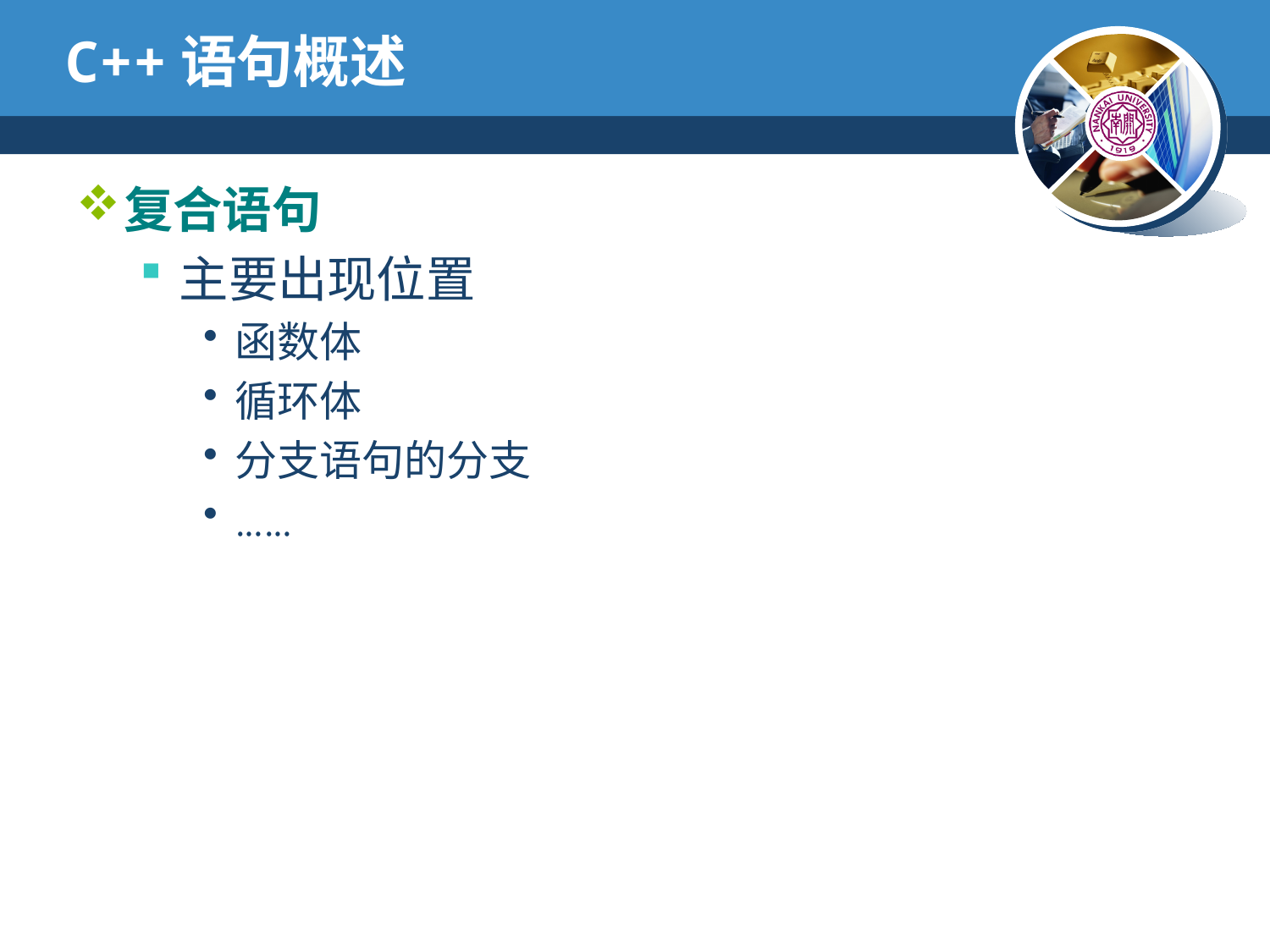

# C++语句概述
复合语句
主要出现位置
函数体
循环体
分支语句的分支
……